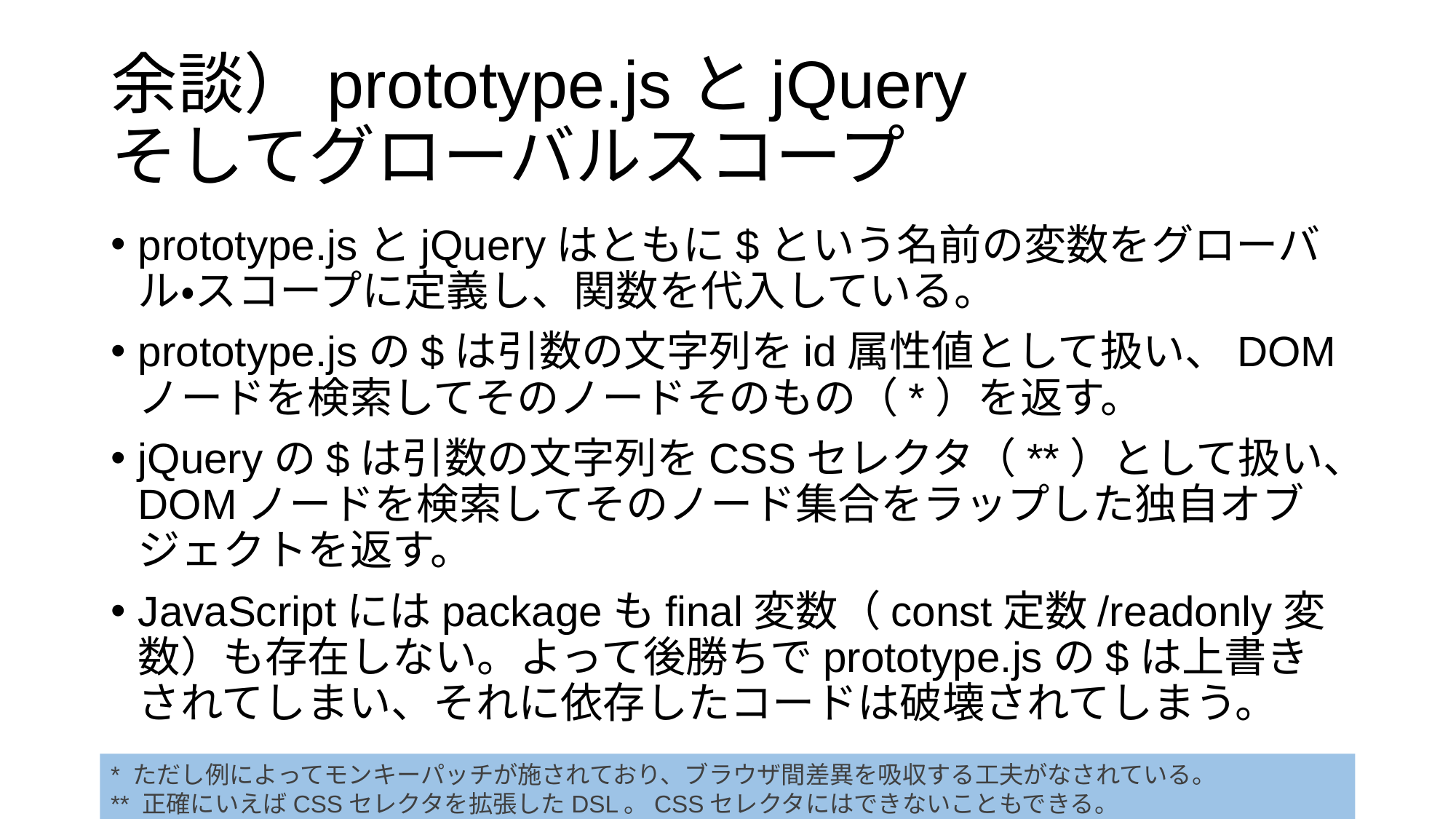

# 余談）prototype.jsとjQuery そしてグローバルスコープ
prototype.jsとjQueryはともに$という名前の変数をグローバル・スコープに定義し、関数を代入している。
prototype.jsの$は引数の文字列をid属性値として扱い、DOMノードを検索してそのノードそのもの（*）を返す。
jQueryの$は引数の文字列をCSSセレクタ（**）として扱い、DOMノードを検索してそのノード集合をラップした独自オブジェクトを返す。
JavaScriptにはpackageもfinal変数（const定数/readonly変数）も存在しない。よって後勝ちでprototype.jsの$は上書きされてしまい、それに依存したコードは破壊されてしまう。
* ただし例によってモンキーパッチが施されており、ブラウザ間差異を吸収する工夫がなされている。
** 正確にいえばCSSセレクタを拡張したDSL。CSSセレクタにはできないこともできる。